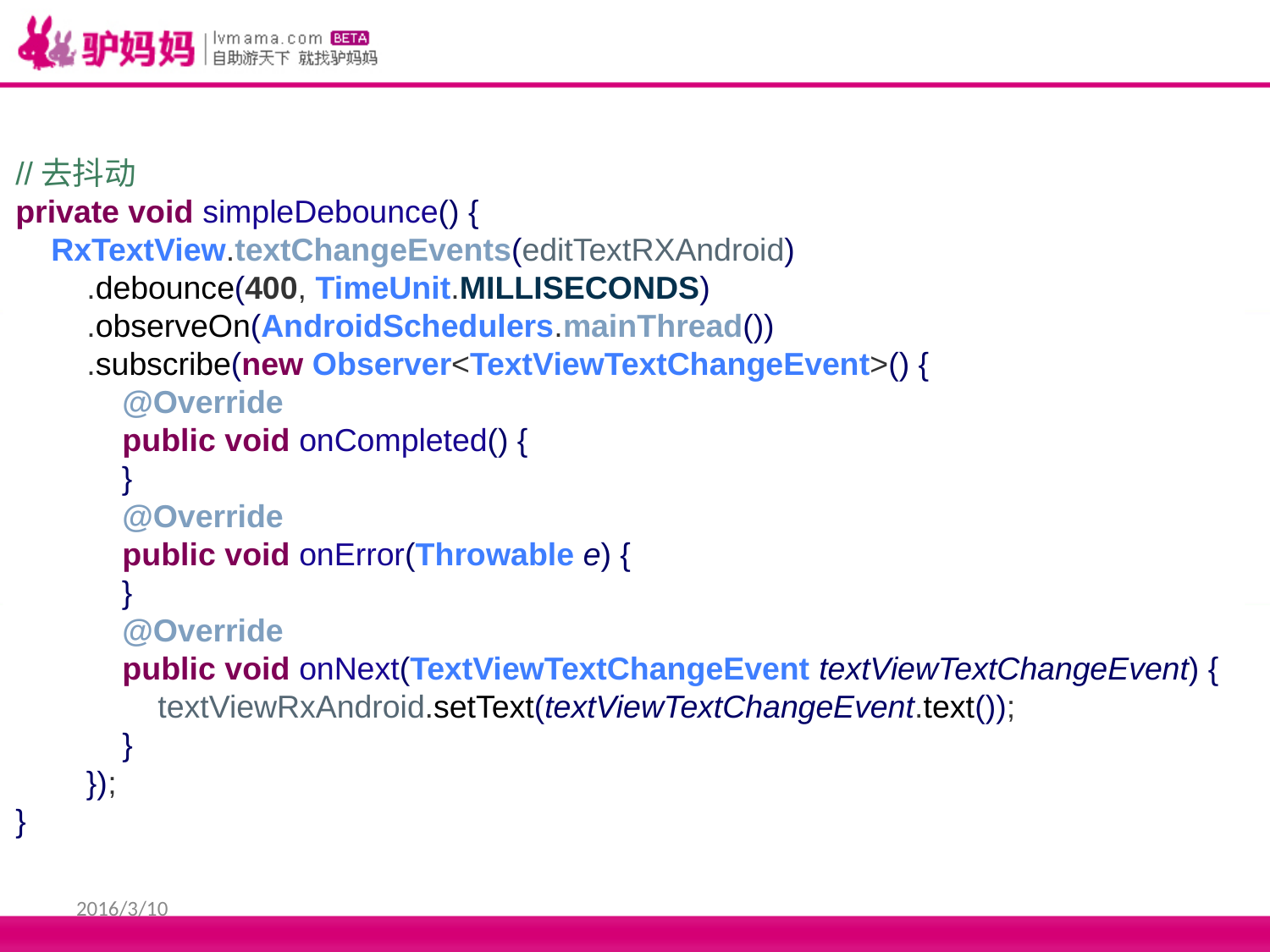

//去抖动
private void simpleDebounce() {
    RxTextView.textChangeEvents(editTextRXAndroid)
        .debounce(400, TimeUnit.MILLISECONDS)
        .observeOn(AndroidSchedulers.mainThread())
        .subscribe(new Observer<TextViewTextChangeEvent>() {
            @Override
            public void onCompleted() {
            }
            @Override
            public void onError(Throwable e) {
            }
            @Override
            public void onNext(TextViewTextChangeEvent textViewTextChangeEvent) {
                textViewRxAndroid.setText(textViewTextChangeEvent.text());
            }
        });
}
2016/3/10